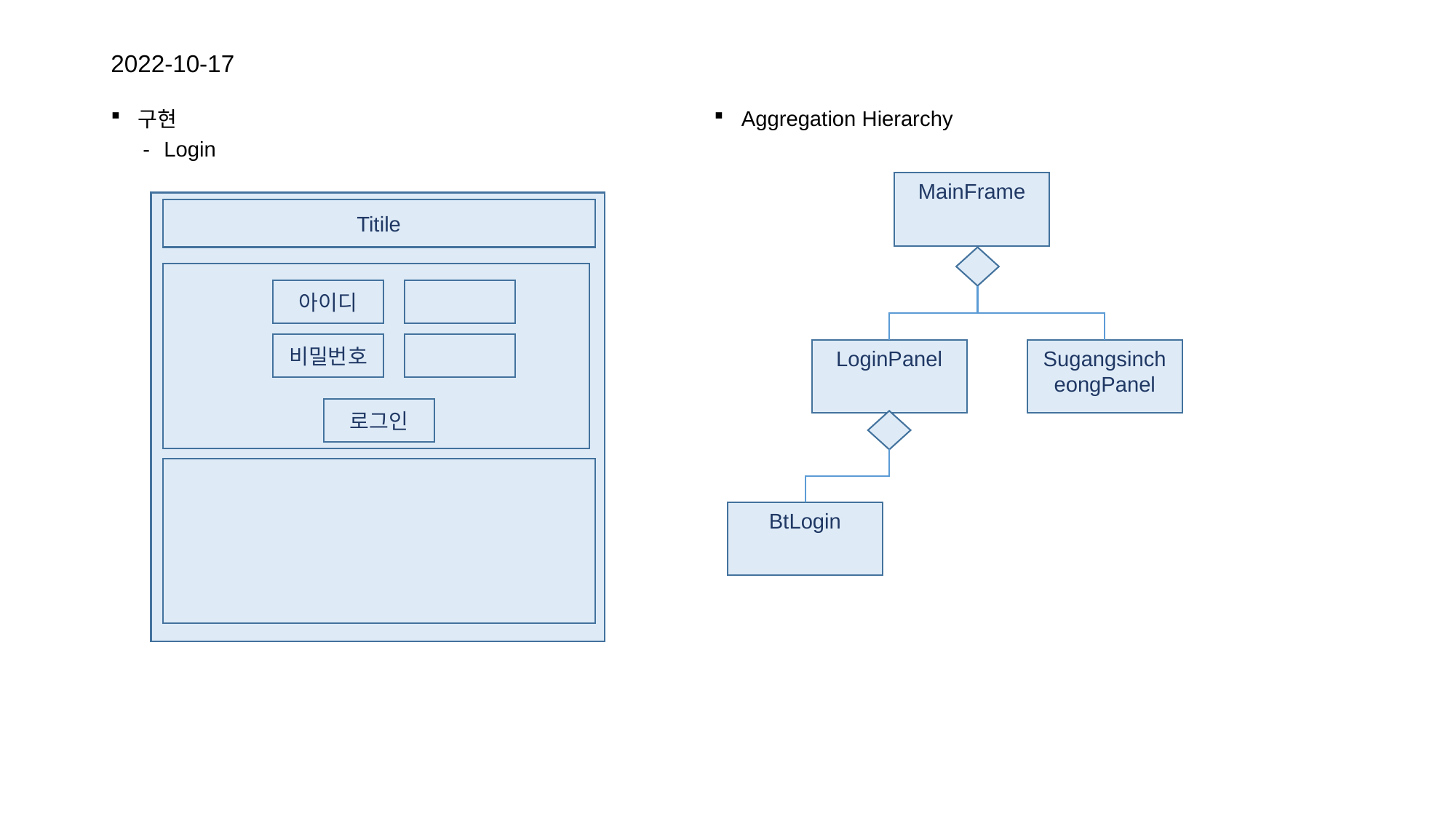

# 2022-10-17
Aggregation Hierarchy
구현
Login
MainFrame
JFrame
Titile

아이디

비밀번호

LoginPanel
SugangsincheongPanel
로그인

BtLogin